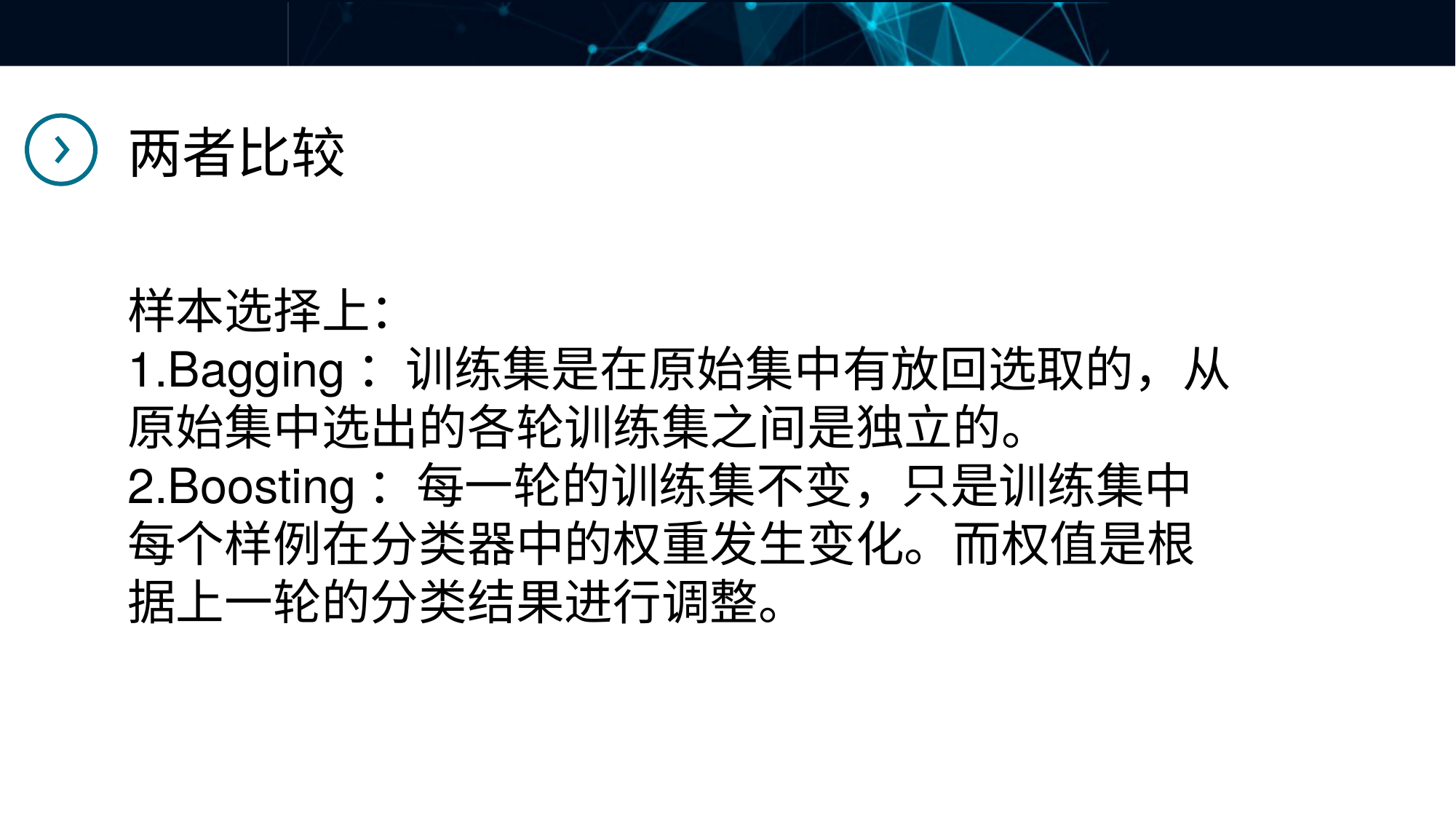

两者比较
样本选择上：
1.Bagging：训练集是在原始集中有放回选取的，从原始集中选出的各轮训练集之间是独立的。
2.Boosting：每一轮的训练集不变，只是训练集中每个样例在分类器中的权重发生变化。而权值是根据上一轮的分类结果进行调整。